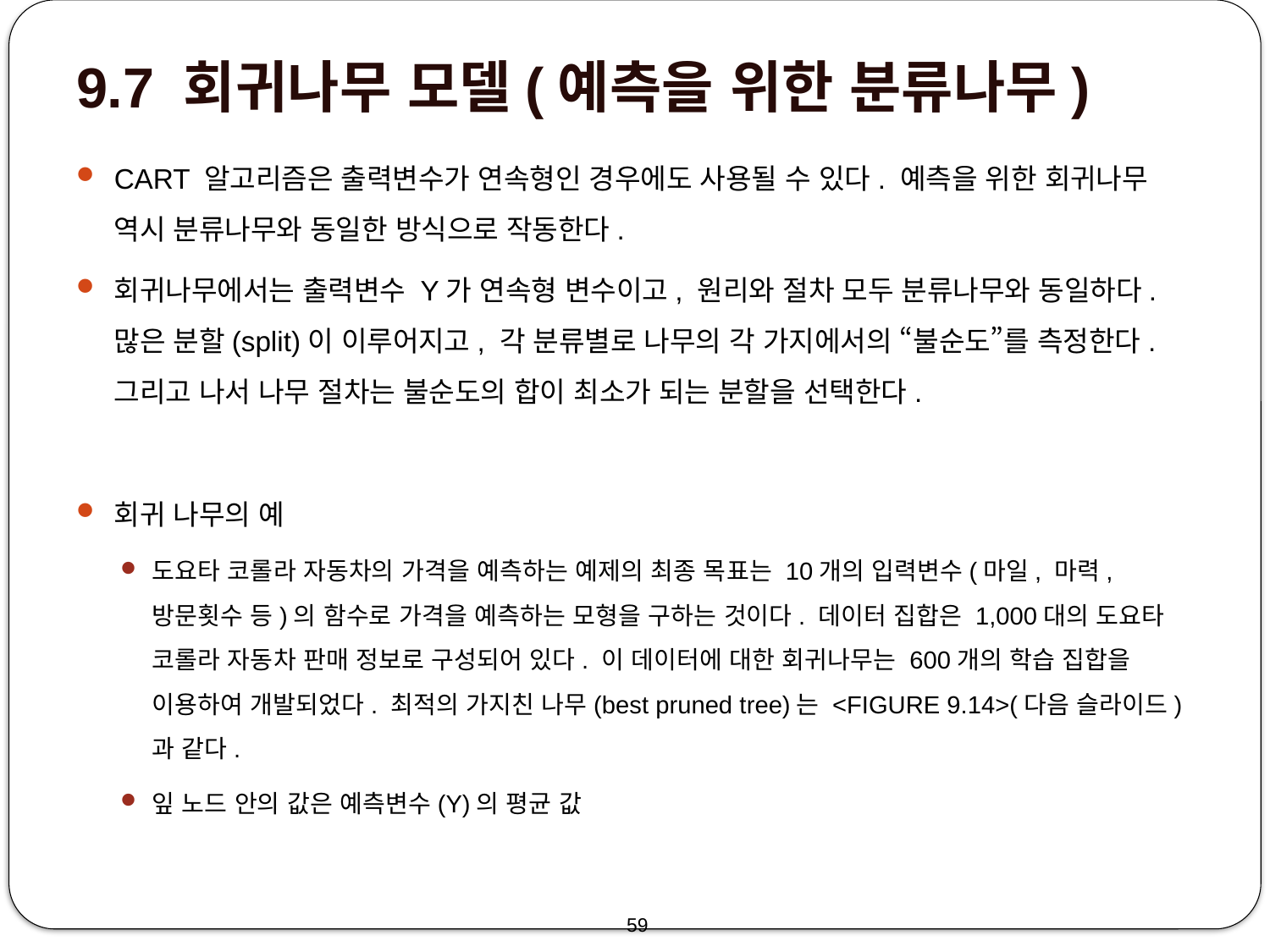

# 9.7 회귀나무 모델(예측을 위한 분류나무)
CART 알고리즘은 출력변수가 연속형인 경우에도 사용될 수 있다. 예측을 위한 회귀나무 역시 분류나무와 동일한 방식으로 작동한다.
회귀나무에서는 출력변수 Y가 연속형 변수이고, 원리와 절차 모두 분류나무와 동일하다. 많은 분할(split)이 이루어지고, 각 분류별로 나무의 각 가지에서의 “불순도”를 측정한다. 그리고 나서 나무 절차는 불순도의 합이 최소가 되는 분할을 선택한다.

회귀 나무의 예
도요타 코롤라 자동차의 가격을 예측하는 예제의 최종 목표는 10개의 입력변수(마일, 마력, 방문횟수 등)의 함수로 가격을 예측하는 모형을 구하는 것이다. 데이터 집합은 1,000대의 도요타 코롤라 자동차 판매 정보로 구성되어 있다. 이 데이터에 대한 회귀나무는 600개의 학습 집합을 이용하여 개발되었다. 최적의 가지친 나무(best pruned tree)는 <FIGURE 9.14>(다음 슬라이드)과 같다.
잎 노드 안의 값은 예측변수(Y)의 평균 값
59